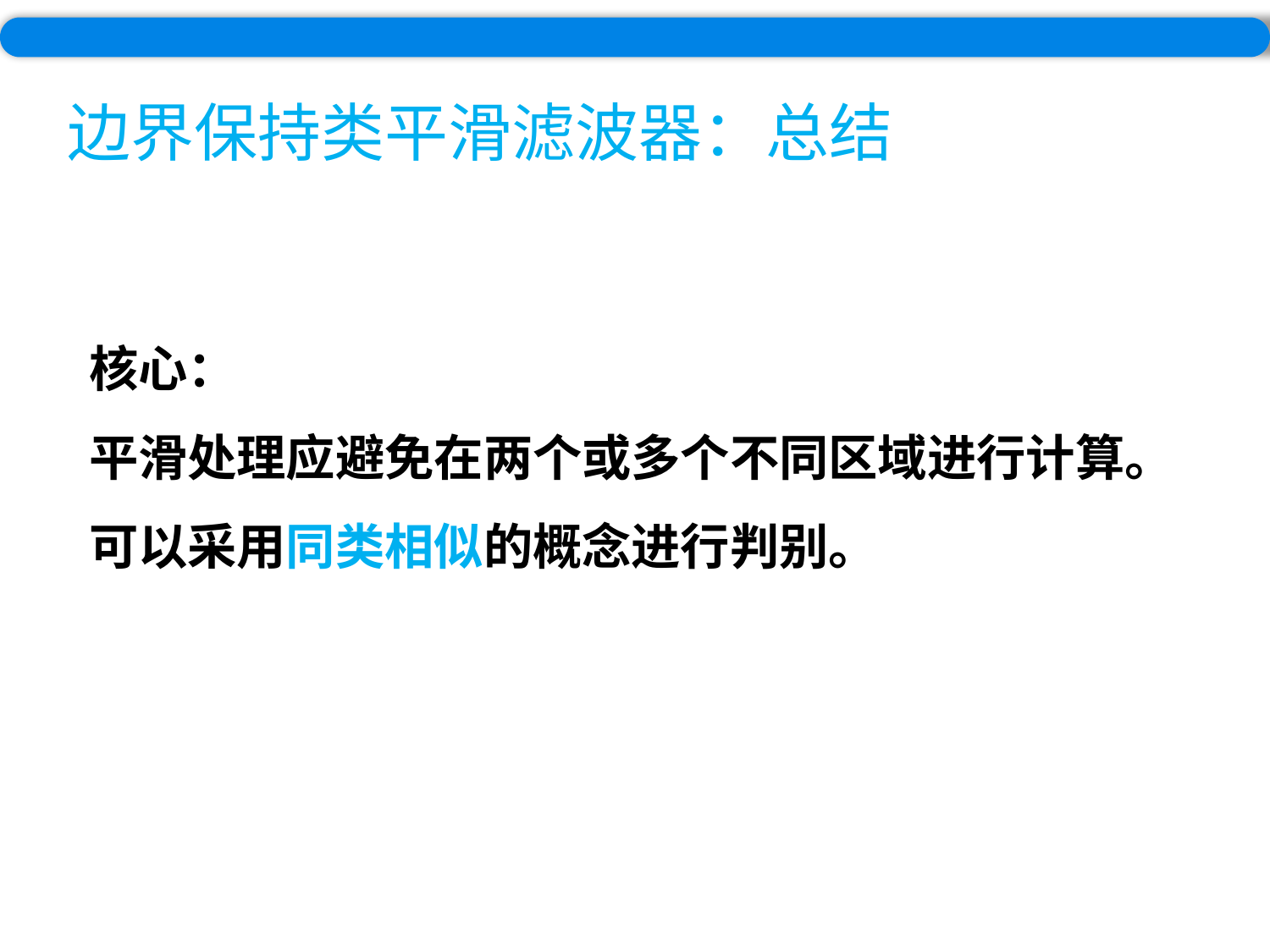

# 边界保持类平滑滤波器：总结
核心：
平滑处理应避免在两个或多个不同区域进行计算。
可以采用同类相似的概念进行判别。